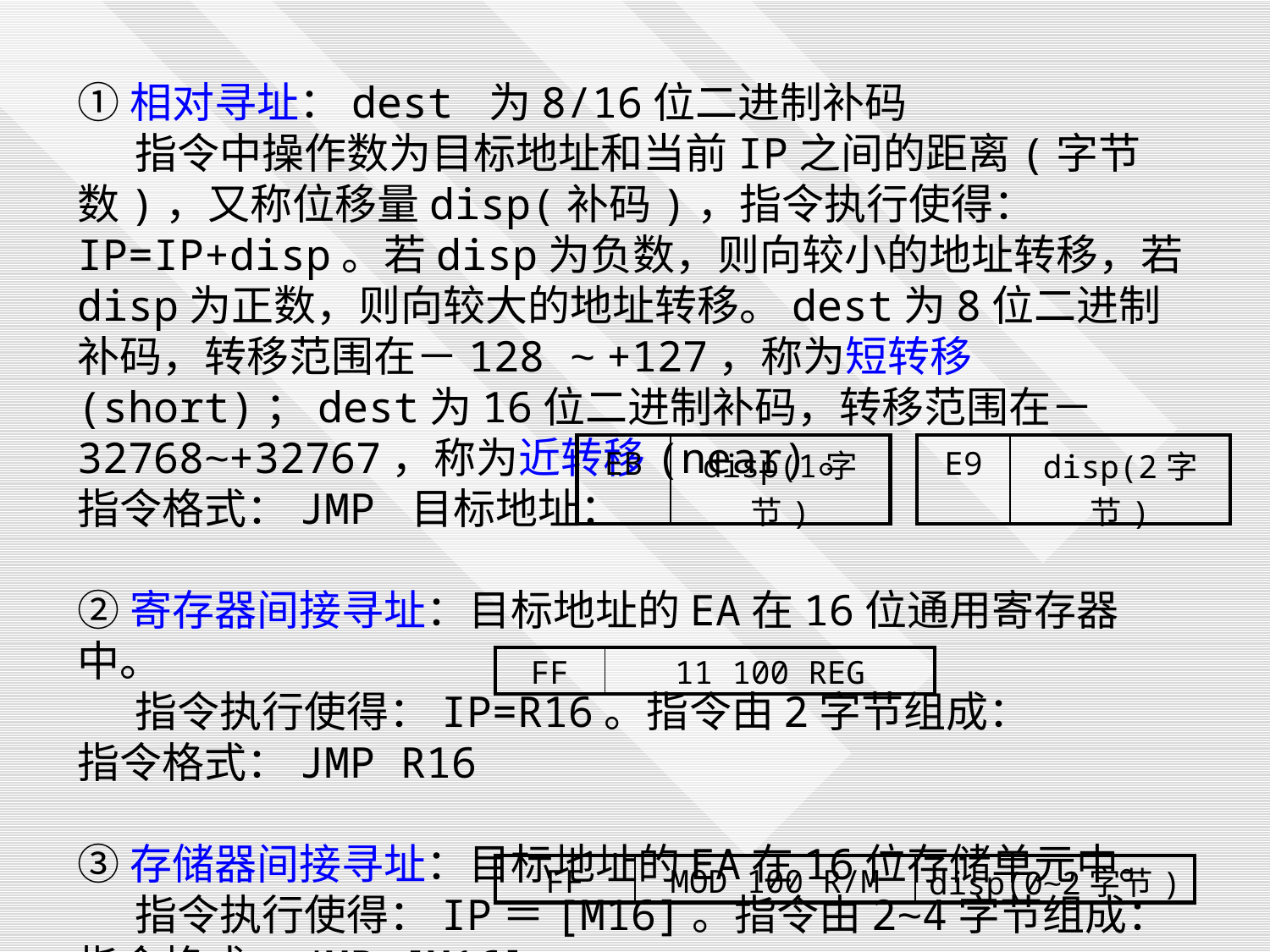

①相对寻址：dest 为8/16位二进制补码
     指令中操作数为目标地址和当前IP之间的距离(字节数)，又称位移量disp(补码)，指令执行使得：IP=IP+disp。若disp为负数，则向较小的地址转移，若disp为正数，则向较大的地址转移。dest为8位二进制补码，转移范围在－128 ~ +127，称为短转移(short)；dest为16位二进制补码，转移范围在－32768~+32767，称为近转移(near)。
指令格式：JMP 目标地址：

②寄存器间接寻址：目标地址的EA在16位通用寄存器中。
     指令执行使得：IP=R16。指令由2字节组成：
指令格式：JMP R16

③存储器间接寻址：目标地址的EA在16位存储单元中。
     指令执行使得：IP＝[M16]。指令由2~4字节组成：
指令格式：JMP [M16]
| EB | disp(1字节) |
| --- | --- |
| E9 | disp(2字节) |
| --- | --- |
| FF | 11 100 REG |
| --- | --- |
| FF | MOD 100 R/M | disp(0~2字节) |
| --- | --- | --- |